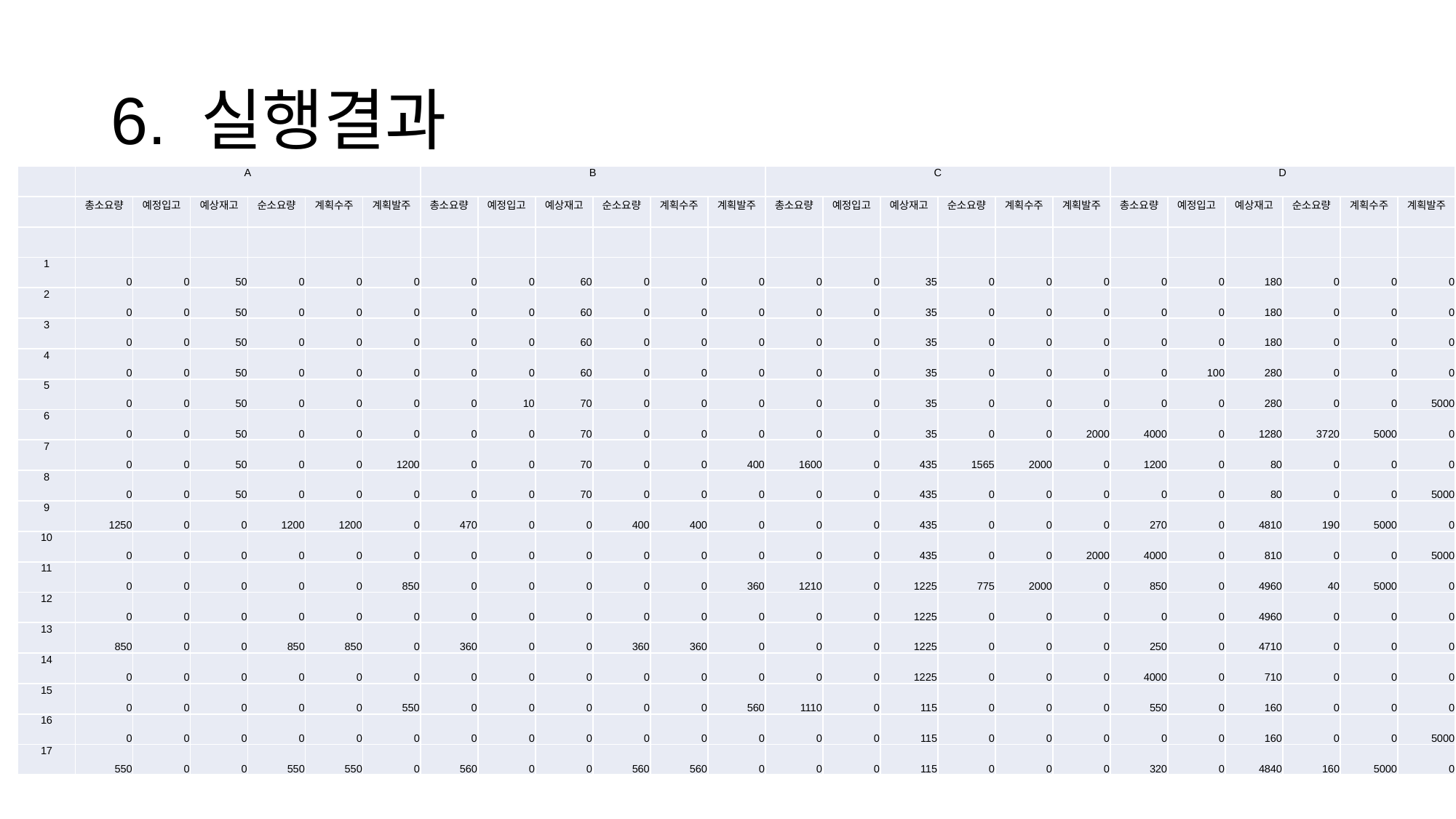

# 6. 실행결과
|  | A |  |  |  |  |  | B |  |  |  |  |  | C |  |  |  |  |  | D |  |  |  |  |  |
| --- | --- | --- | --- | --- | --- | --- | --- | --- | --- | --- | --- | --- | --- | --- | --- | --- | --- | --- | --- | --- | --- | --- | --- | --- |
|  | 총소요량 | 예정입고 | 예상재고 | 순소요량 | 계획수주 | 계획발주 | 총소요량 | 예정입고 | 예상재고 | 순소요량 | 계획수주 | 계획발주 | 총소요량 | 예정입고 | 예상재고 | 순소요량 | 계획수주 | 계획발주 | 총소요량 | 예정입고 | 예상재고 | 순소요량 | 계획수주 | 계획발주 |
|  |  |  |  |  |  |  |  |  |  |  |  |  |  |  |  |  |  |  |  |  |  |  |  |  |
| 1 | 0 | 0 | 50 | 0 | 0 | 0 | 0 | 0 | 60 | 0 | 0 | 0 | 0 | 0 | 35 | 0 | 0 | 0 | 0 | 0 | 180 | 0 | 0 | 0 |
| 2 | 0 | 0 | 50 | 0 | 0 | 0 | 0 | 0 | 60 | 0 | 0 | 0 | 0 | 0 | 35 | 0 | 0 | 0 | 0 | 0 | 180 | 0 | 0 | 0 |
| 3 | 0 | 0 | 50 | 0 | 0 | 0 | 0 | 0 | 60 | 0 | 0 | 0 | 0 | 0 | 35 | 0 | 0 | 0 | 0 | 0 | 180 | 0 | 0 | 0 |
| 4 | 0 | 0 | 50 | 0 | 0 | 0 | 0 | 0 | 60 | 0 | 0 | 0 | 0 | 0 | 35 | 0 | 0 | 0 | 0 | 100 | 280 | 0 | 0 | 0 |
| 5 | 0 | 0 | 50 | 0 | 0 | 0 | 0 | 10 | 70 | 0 | 0 | 0 | 0 | 0 | 35 | 0 | 0 | 0 | 0 | 0 | 280 | 0 | 0 | 5000 |
| 6 | 0 | 0 | 50 | 0 | 0 | 0 | 0 | 0 | 70 | 0 | 0 | 0 | 0 | 0 | 35 | 0 | 0 | 2000 | 4000 | 0 | 1280 | 3720 | 5000 | 0 |
| 7 | 0 | 0 | 50 | 0 | 0 | 1200 | 0 | 0 | 70 | 0 | 0 | 400 | 1600 | 0 | 435 | 1565 | 2000 | 0 | 1200 | 0 | 80 | 0 | 0 | 0 |
| 8 | 0 | 0 | 50 | 0 | 0 | 0 | 0 | 0 | 70 | 0 | 0 | 0 | 0 | 0 | 435 | 0 | 0 | 0 | 0 | 0 | 80 | 0 | 0 | 5000 |
| 9 | 1250 | 0 | 0 | 1200 | 1200 | 0 | 470 | 0 | 0 | 400 | 400 | 0 | 0 | 0 | 435 | 0 | 0 | 0 | 270 | 0 | 4810 | 190 | 5000 | 0 |
| 10 | 0 | 0 | 0 | 0 | 0 | 0 | 0 | 0 | 0 | 0 | 0 | 0 | 0 | 0 | 435 | 0 | 0 | 2000 | 4000 | 0 | 810 | 0 | 0 | 5000 |
| 11 | 0 | 0 | 0 | 0 | 0 | 850 | 0 | 0 | 0 | 0 | 0 | 360 | 1210 | 0 | 1225 | 775 | 2000 | 0 | 850 | 0 | 4960 | 40 | 5000 | 0 |
| 12 | 0 | 0 | 0 | 0 | 0 | 0 | 0 | 0 | 0 | 0 | 0 | 0 | 0 | 0 | 1225 | 0 | 0 | 0 | 0 | 0 | 4960 | 0 | 0 | 0 |
| 13 | 850 | 0 | 0 | 850 | 850 | 0 | 360 | 0 | 0 | 360 | 360 | 0 | 0 | 0 | 1225 | 0 | 0 | 0 | 250 | 0 | 4710 | 0 | 0 | 0 |
| 14 | 0 | 0 | 0 | 0 | 0 | 0 | 0 | 0 | 0 | 0 | 0 | 0 | 0 | 0 | 1225 | 0 | 0 | 0 | 4000 | 0 | 710 | 0 | 0 | 0 |
| 15 | 0 | 0 | 0 | 0 | 0 | 550 | 0 | 0 | 0 | 0 | 0 | 560 | 1110 | 0 | 115 | 0 | 0 | 0 | 550 | 0 | 160 | 0 | 0 | 0 |
| 16 | 0 | 0 | 0 | 0 | 0 | 0 | 0 | 0 | 0 | 0 | 0 | 0 | 0 | 0 | 115 | 0 | 0 | 0 | 0 | 0 | 160 | 0 | 0 | 5000 |
| 17 | 550 | 0 | 0 | 550 | 550 | 0 | 560 | 0 | 0 | 560 | 560 | 0 | 0 | 0 | 115 | 0 | 0 | 0 | 320 | 0 | 4840 | 160 | 5000 | 0 |